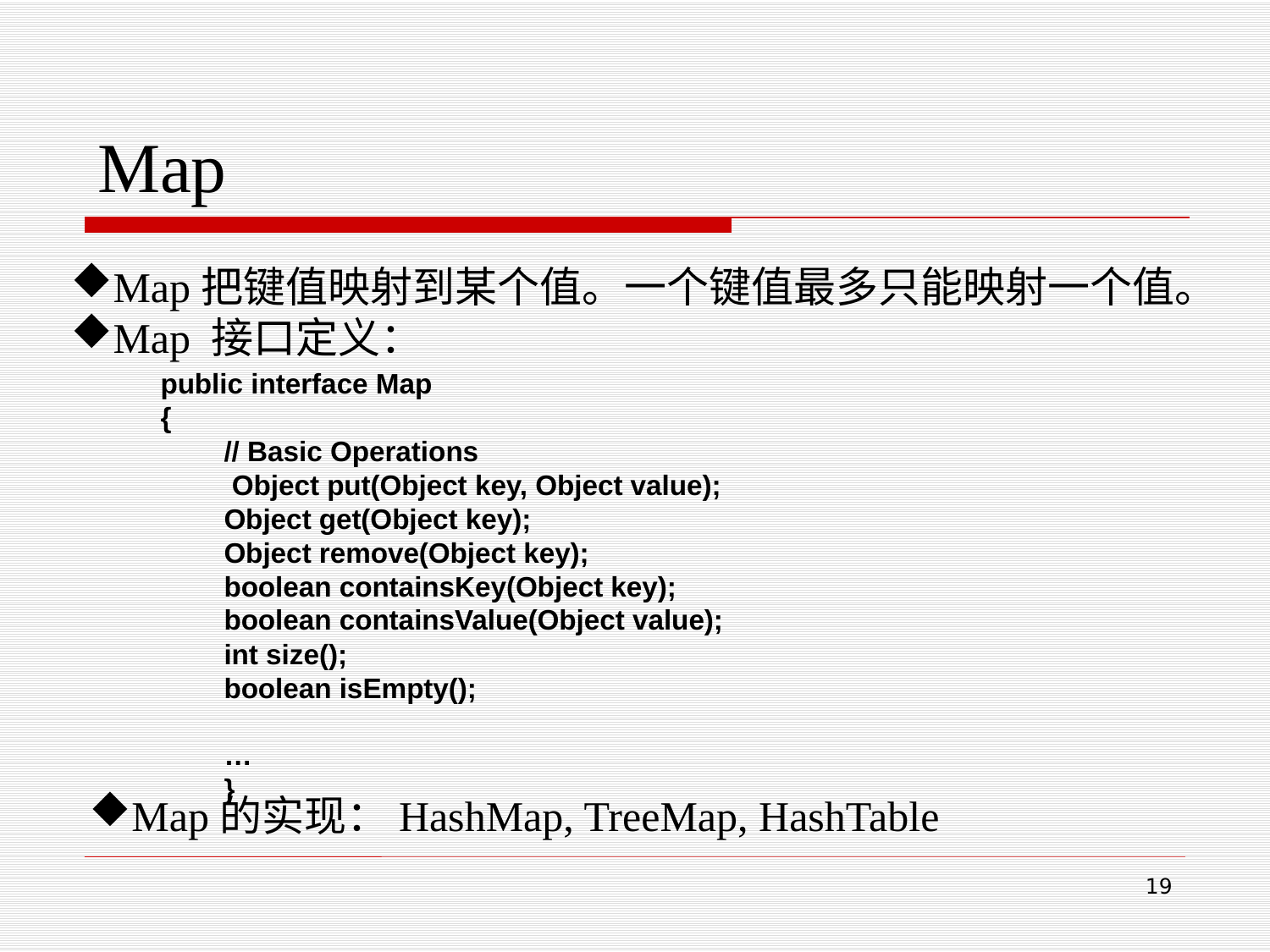

Map
Map把键值映射到某个值。一个键值最多只能映射一个值。
Map 接口定义：
public interface Map
{
// Basic Operations
 Object put(Object key, Object value);
Object get(Object key);
Object remove(Object key);
boolean containsKey(Object key);
boolean containsValue(Object value);
int size();
boolean isEmpty();

…
}
Map的实现：HashMap, TreeMap, HashTable
19